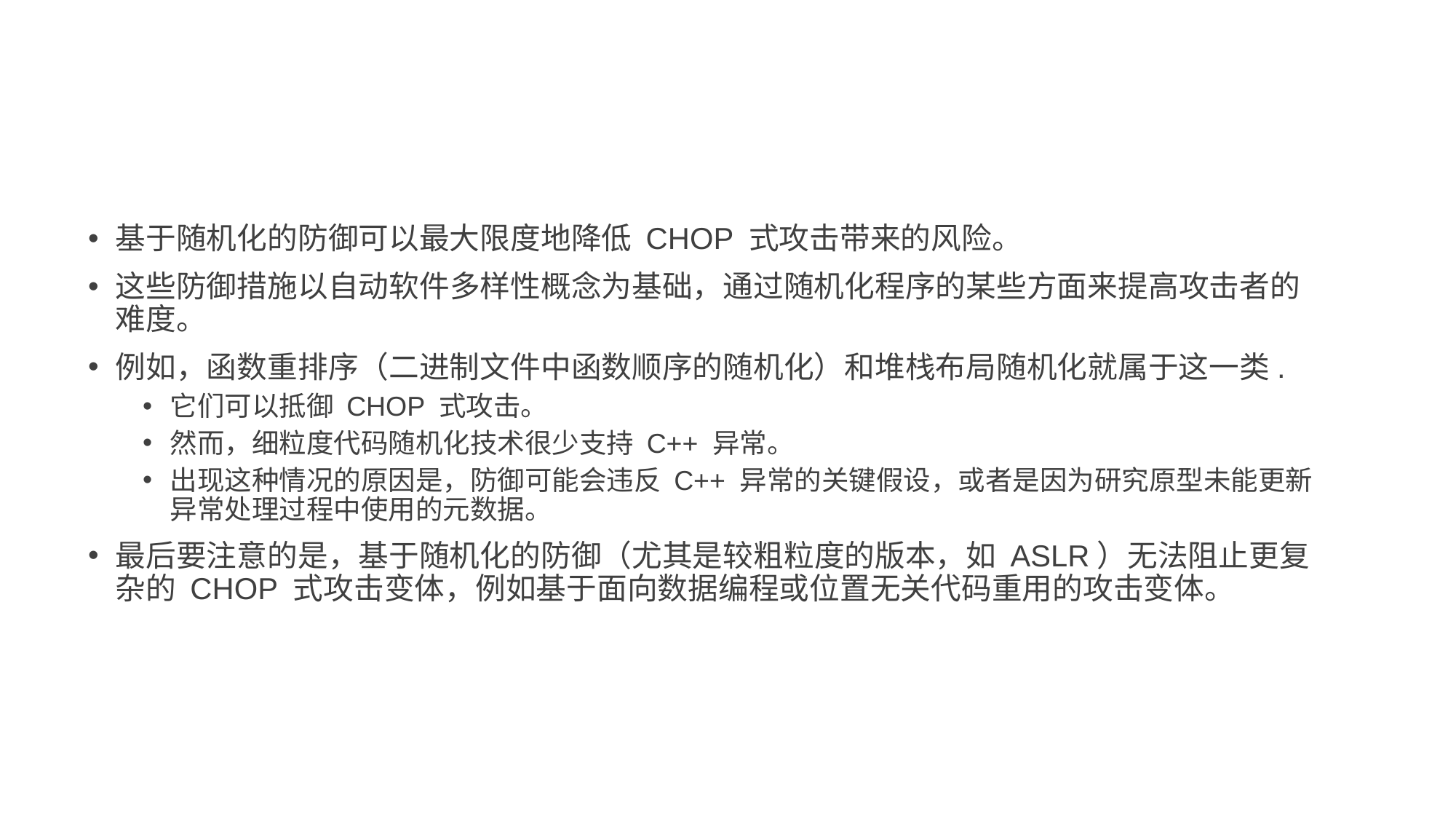

#
基于随机化的防御可以最大限度地降低 CHOP 式攻击带来的风险。
这些防御措施以自动软件多样性概念为基础，通过随机化程序的某些方面来提高攻击者的难度。
例如，函数重排序（二进制文件中函数顺序的随机化）和堆栈布局随机化就属于这一类.
它们可以抵御 CHOP 式攻击。
然而，细粒度代码随机化技术很少支持 C++ 异常。
出现这种情况的原因是，防御可能会违反 C++ 异常的关键假设，或者是因为研究原型未能更新异常处理过程中使用的元数据。
最后要注意的是，基于随机化的防御（尤其是较粗粒度的版本，如 ASLR）无法阻止更复杂的 CHOP 式攻击变体，例如基于面向数据编程或位置无关代码重用的攻击变体。